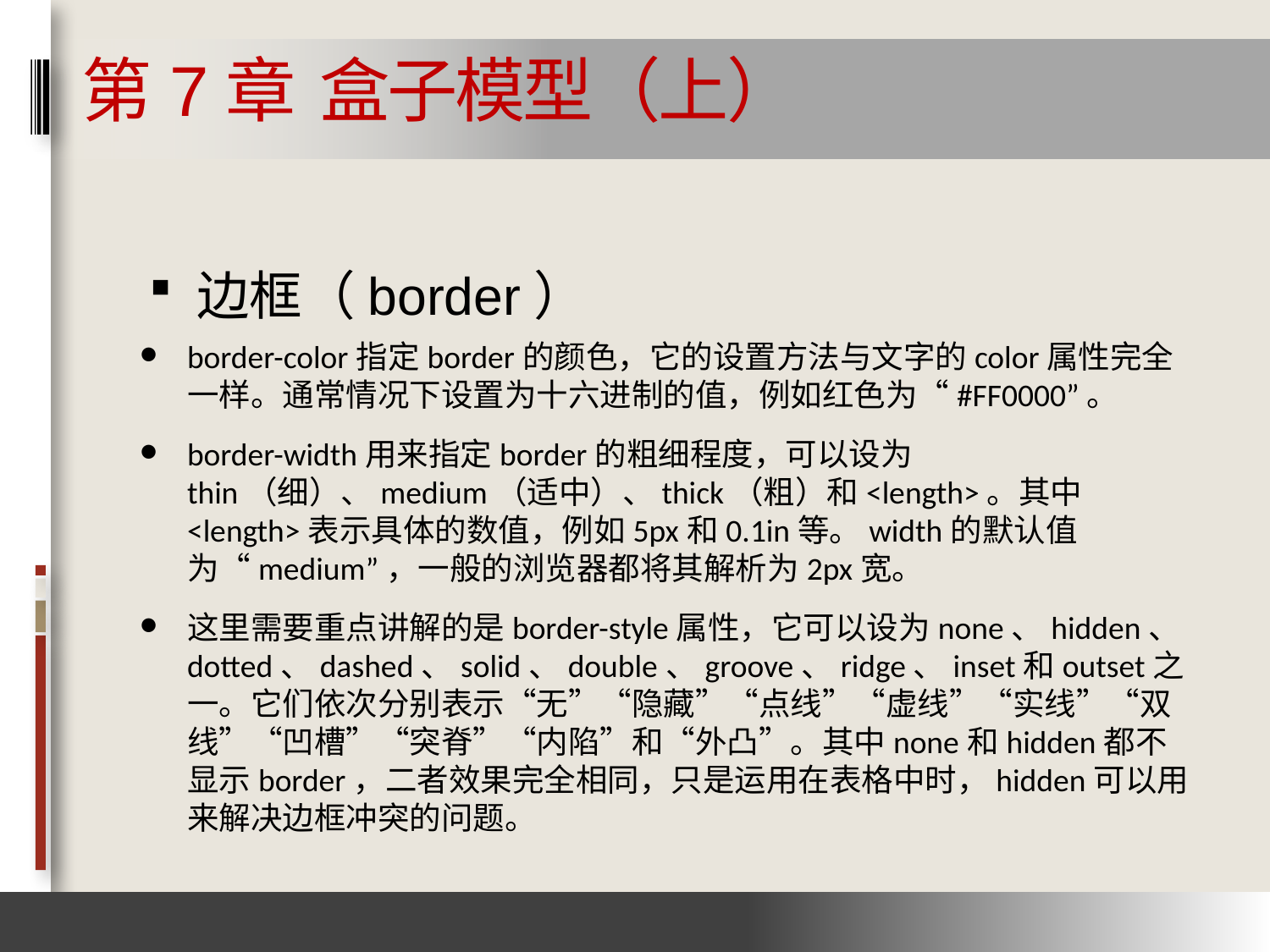

# 第7章  盒子模型（上）
边框（border）
border-color指定border的颜色，它的设置方法与文字的color属性完全一样。通常情况下设置为十六进制的值，例如红色为“#FF0000”。
border-width用来指定border的粗细程度，可以设为thin（细）、medium（适中）、thick（粗）和<length>。其中<length>表示具体的数值，例如5px和0.1in等。width的默认值为“medium”，一般的浏览器都将其解析为2px宽。
这里需要重点讲解的是border-style属性，它可以设为none、hidden、dotted、dashed、solid、double、groove、ridge、inset和outset之一。它们依次分别表示“无”“隐藏”“点线”“虚线”“实线”“双线”“凹槽”“突脊”“内陷”和“外凸”。其中none和hidden都不显示border，二者效果完全相同，只是运用在表格中时，hidden可以用来解决边框冲突的问题。